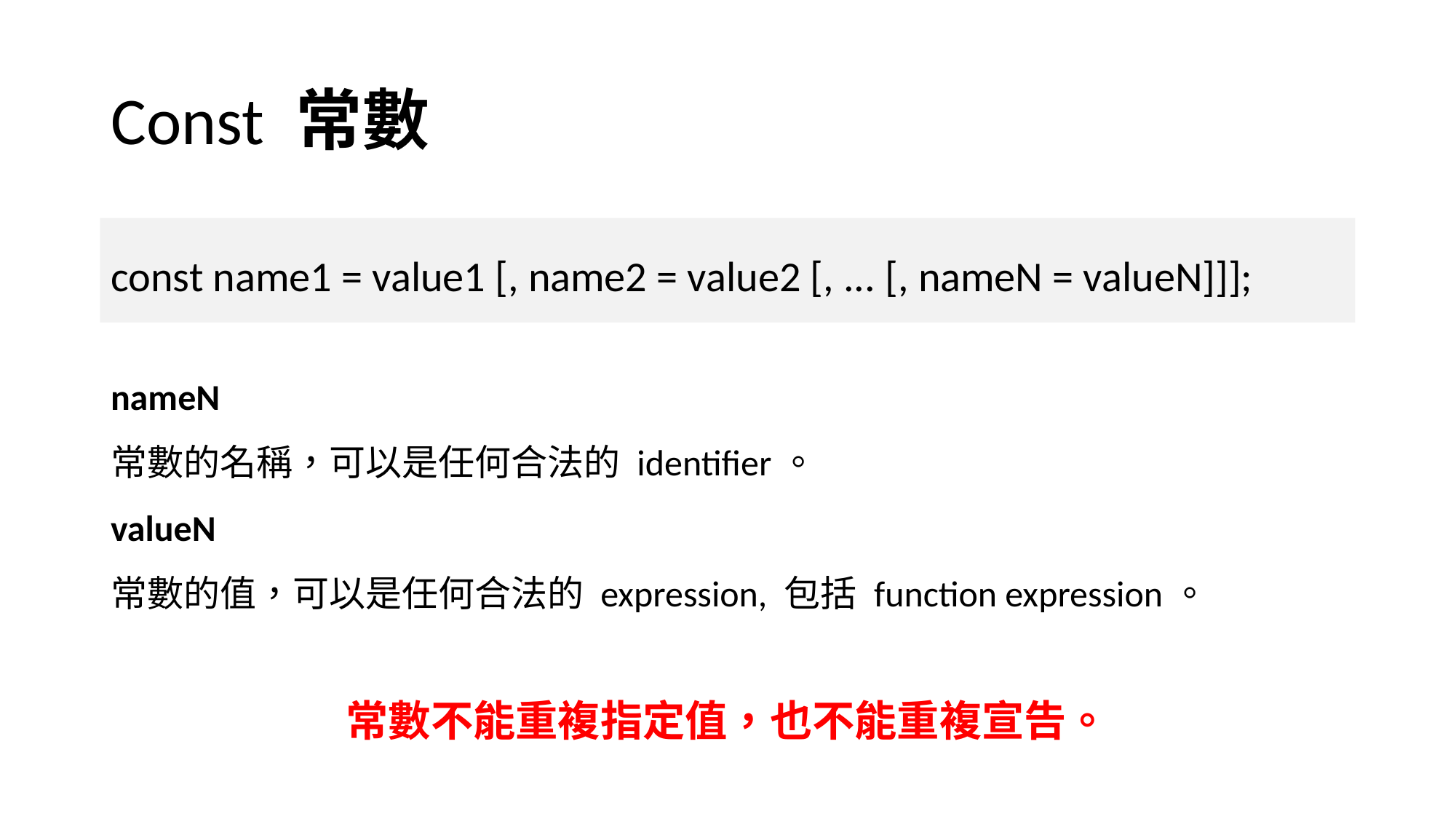

# Const 常數
const name1 = value1 [, name2 = value2 [, ... [, nameN = valueN]]];
nameN
常數的名稱，可以是任何合法的 identifier。
valueN
常數的值，可以是任何合法的 expression, 包括 function expression。

常數不能重複指定值，也不能重複宣告。